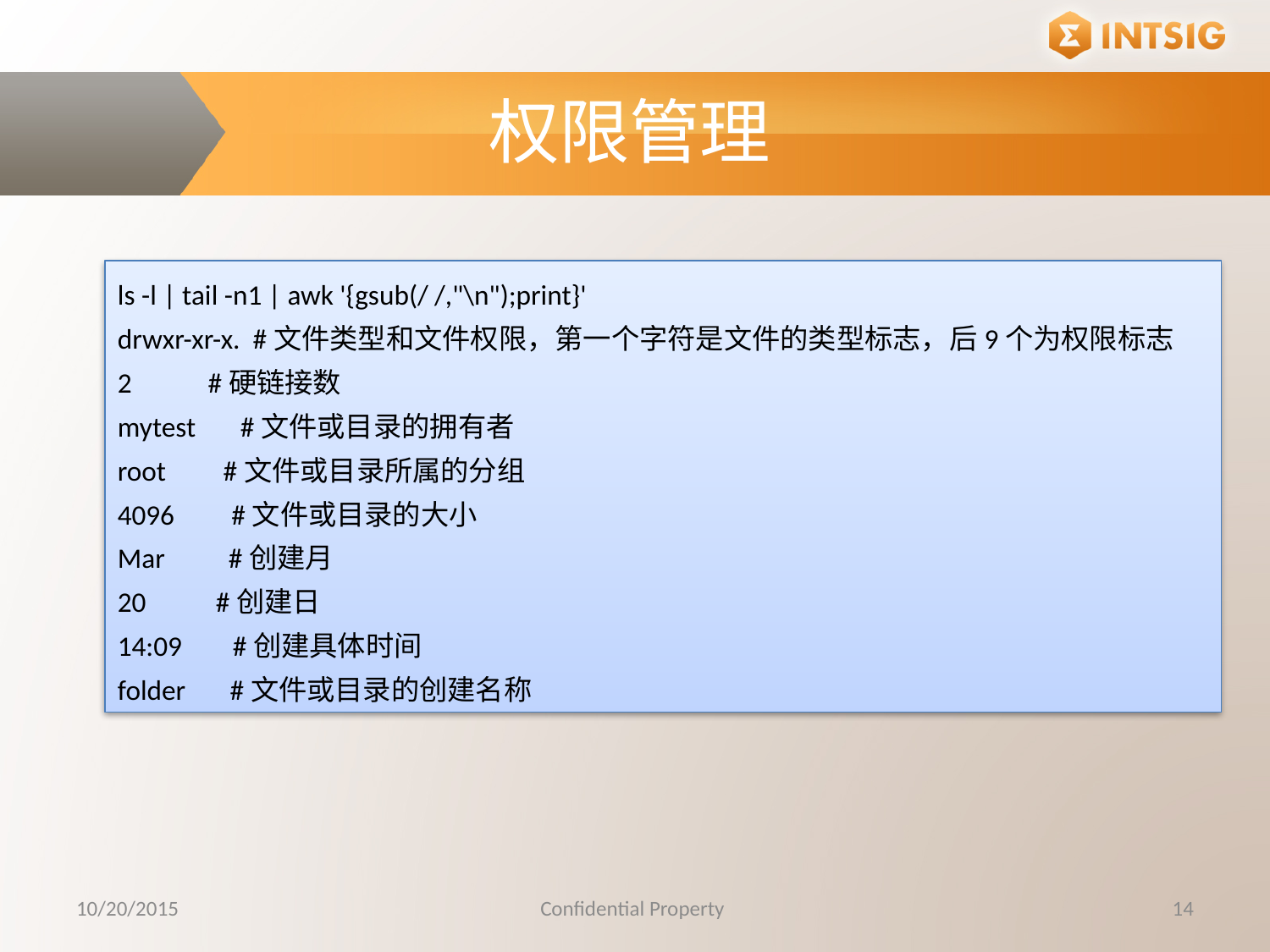

权限管理
ls -l | tail -n1 | awk '{gsub(/ /,"\n");print}'
drwxr-xr-x.  #文件类型和文件权限，第一个字符是文件的类型标志，后9个为权限标志
2            #硬链接数
mytest       #文件或目录的拥有者
root         #文件或目录所属的分组
4096         #文件或目录的大小
Mar          #创建月
20           #创建日
14:09        #创建具体时间
folder       #文件或目录的创建名称
10/20/2015
Confidential Property
14